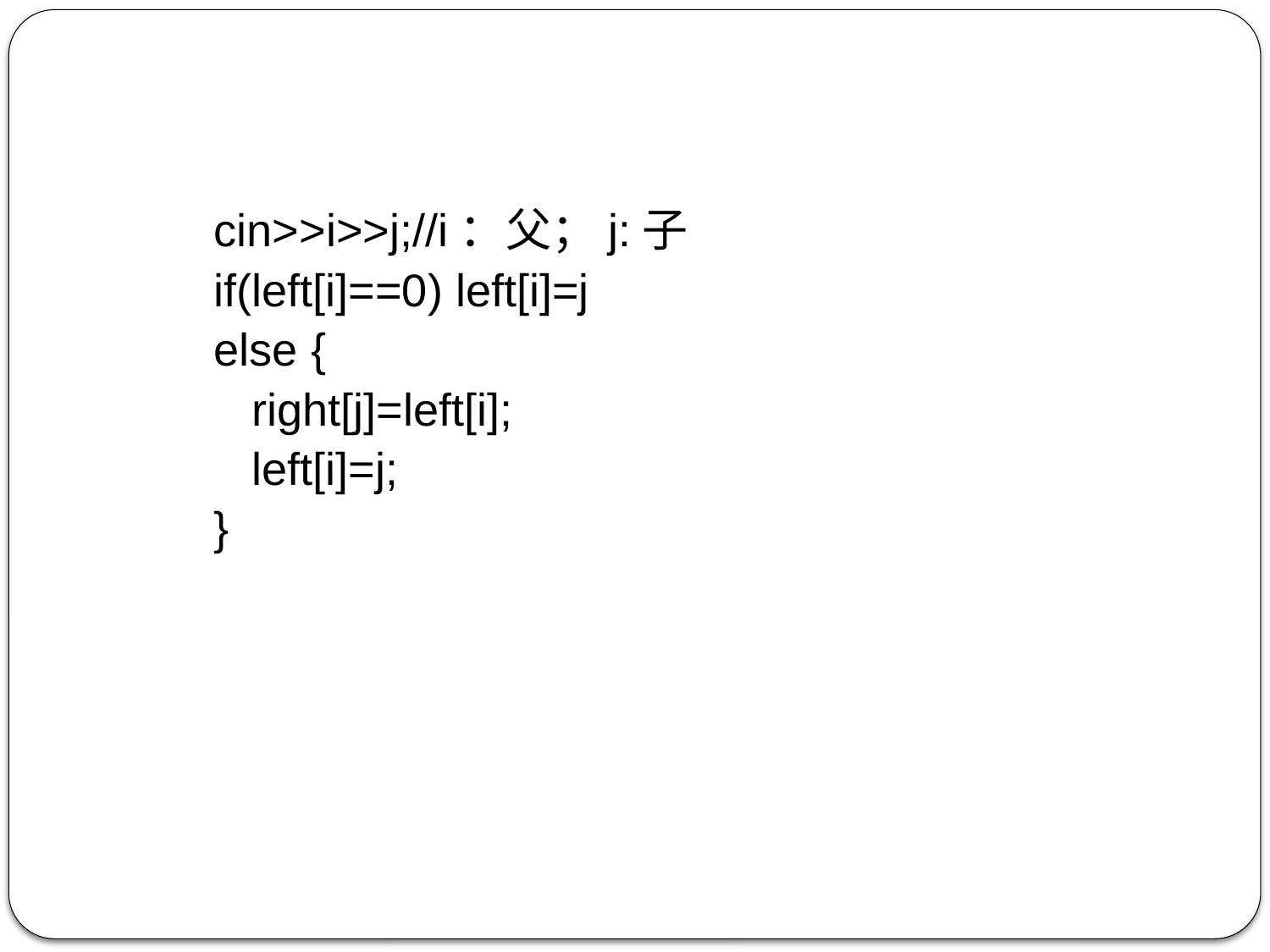

cin>>i>>j;//i：父；j:子
if(left[i]==0) left[i]=j
else {
   right[j]=left[i];
   left[i]=j;
}